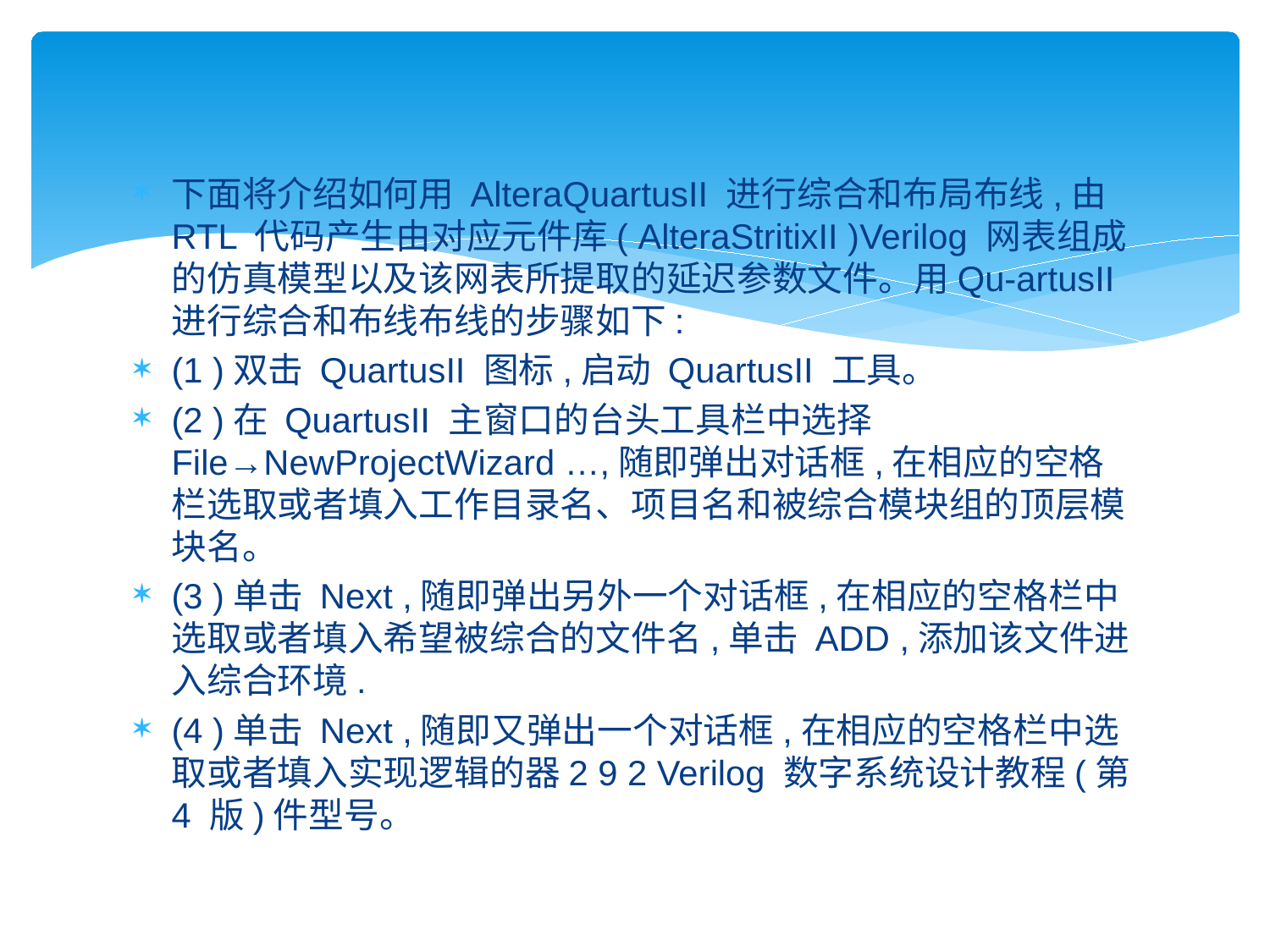

#
下面将介绍如何用 AlteraQuartusII 进行综合和布局布线,由 RTL 代码产生由对应元件库( AlteraStritixII )Verilog 网表组成的仿真模型以及该网表所提取的延迟参数文件。用Qu-artusII 进行综合和布线布线的步骤如下:
(1 )双击 QuartusII 图标,启动 QuartusII 工具。
(2 )在 QuartusII 主窗口的台头工具栏中选择 File→NewProjectWizard …,随即弹出对话框,在相应的空格栏选取或者填入工作目录名、项目名和被综合模块组的顶层模块名。
(3 )单击 Next ,随即弹出另外一个对话框,在相应的空格栏中选取或者填入希望被综合的文件名,单击 ADD ,添加该文件进入综合环境.
(4 )单击 Next ,随即又弹出一个对话框,在相应的空格栏中选取或者填入实现逻辑的器2 9 2 Verilog 数字系统设计教程(第 4 版)件型号。